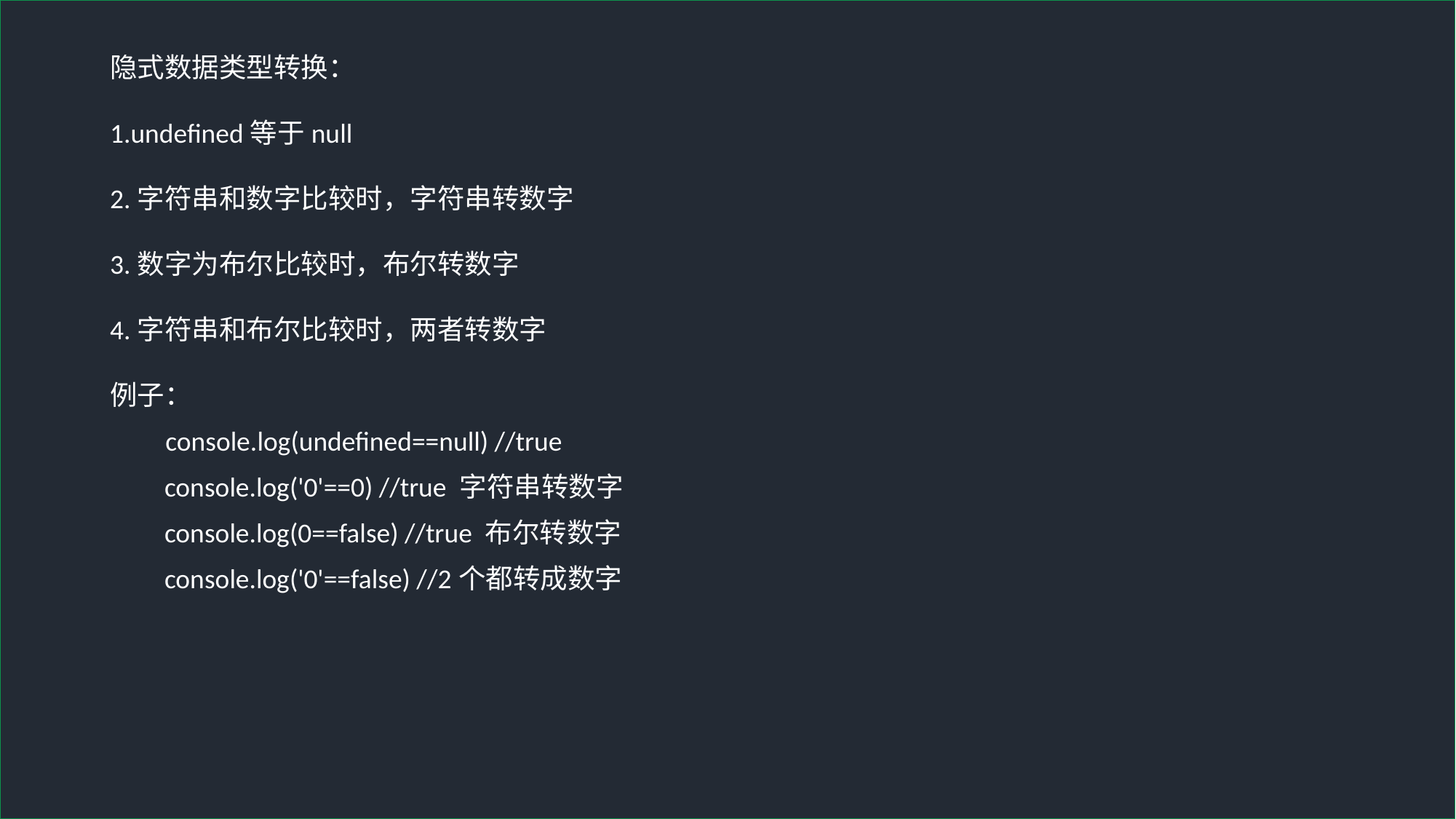

隐式数据类型转换：

1.undefined等于null

2.字符串和数字比较时，字符串转数字

3.数字为布尔比较时，布尔转数字

4.字符串和布尔比较时，两者转数字

例子：
         console.log(undefined==null) //true
console.log('0'==0) //true 字符串转数字
console.log(0==false) //true 布尔转数字
console.log('0'==false) //2个都转成数字